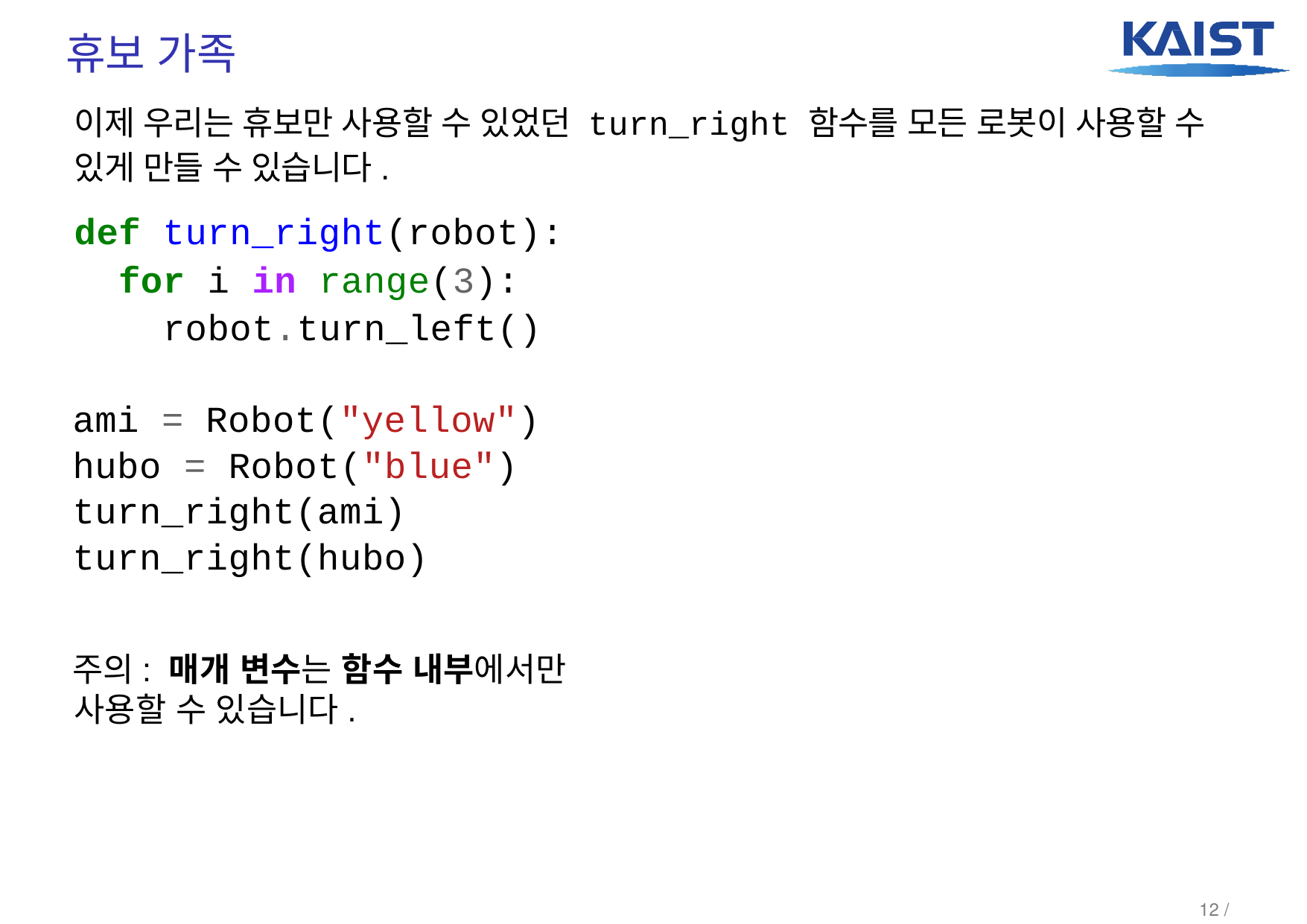

# 휴보 가족

이제 우리는 휴보만 사용할 수 있었던 turn_right 함수를 모든 로봇이 사용할 수 있게 만들 수 있습니다.
def turn_right(robot):
for i in range(3):
	robot.turn_left()

ami = Robot("yellow")
hubo = Robot("blue")
turn_right(ami)
turn_right(hubo)

주의: 매개 변수는 함수 내부에서만 사용할 수 있습니다.
12 / 17